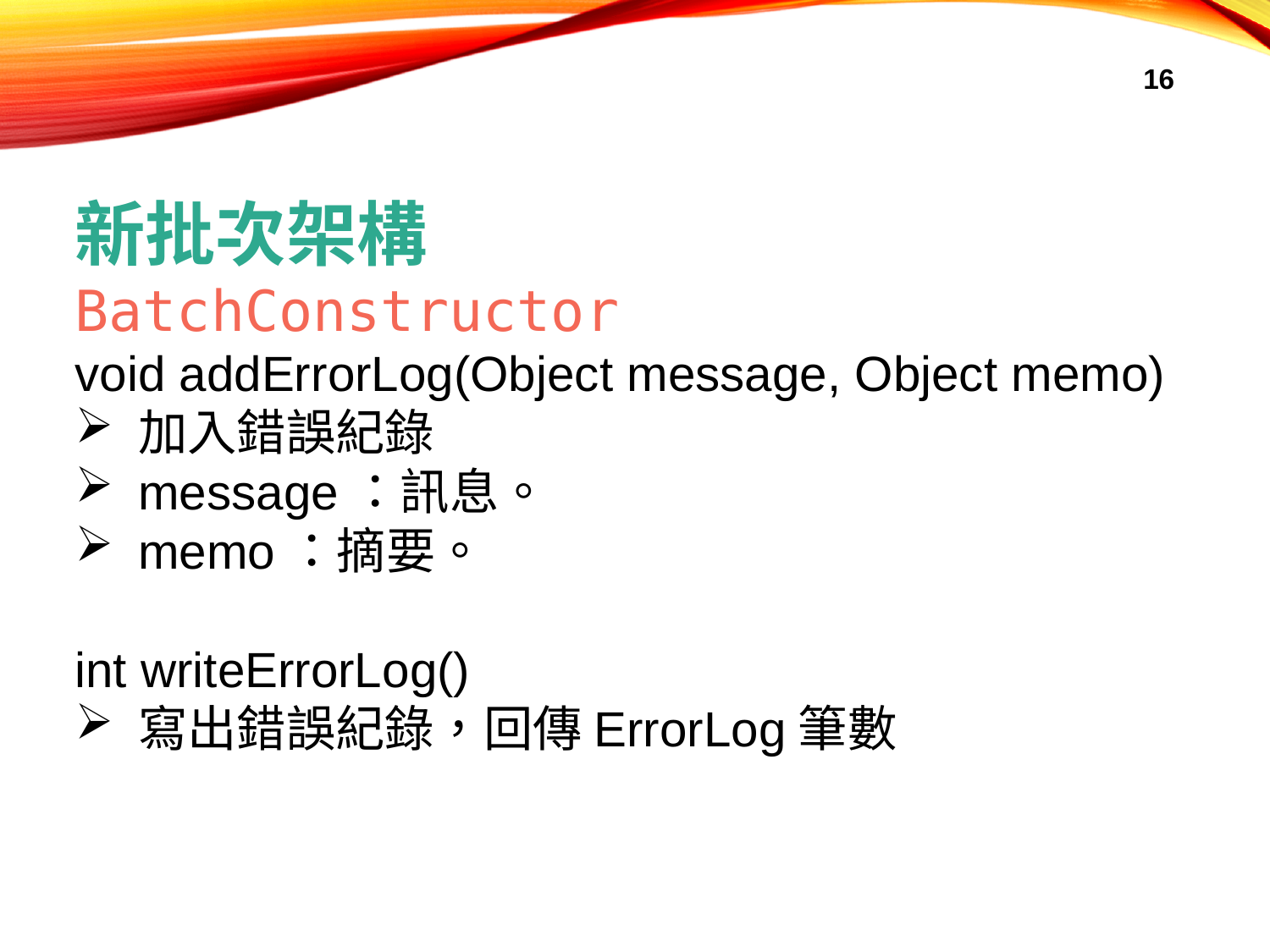

16
新批次架構
BatchConstructor
void addErrorLog(Object message, Object memo)
加入錯誤紀錄
message：訊息。
memo：摘要。

int writeErrorLog()
寫出錯誤紀錄，回傳ErrorLog筆數